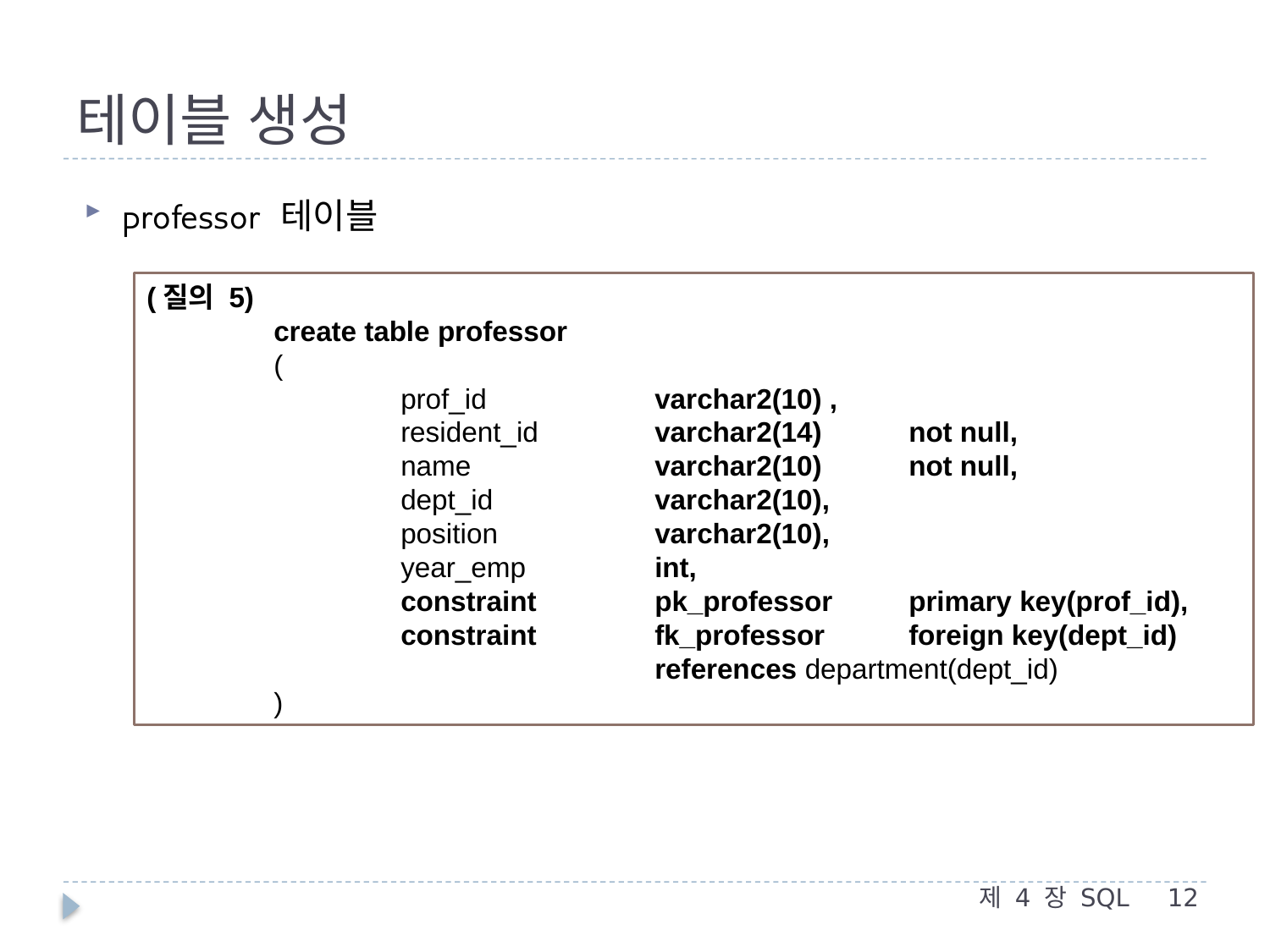

# 테이블 생성
professor 테이블
(질의 5)
	create table professor
	(
		prof_id 		varchar2(10) ,
		resident_id 	varchar2(14) 	not null,
		name 		varchar2(10) 	not null,
		dept_id 		varchar2(10),
		position 		varchar2(10),
		year_emp 	int,
		constraint 	pk_professor 	primary key(prof_id),
		constraint 	fk_professor 	foreign key(dept_id)
				references department(dept_id)
	)
제 4 장 SQL
12